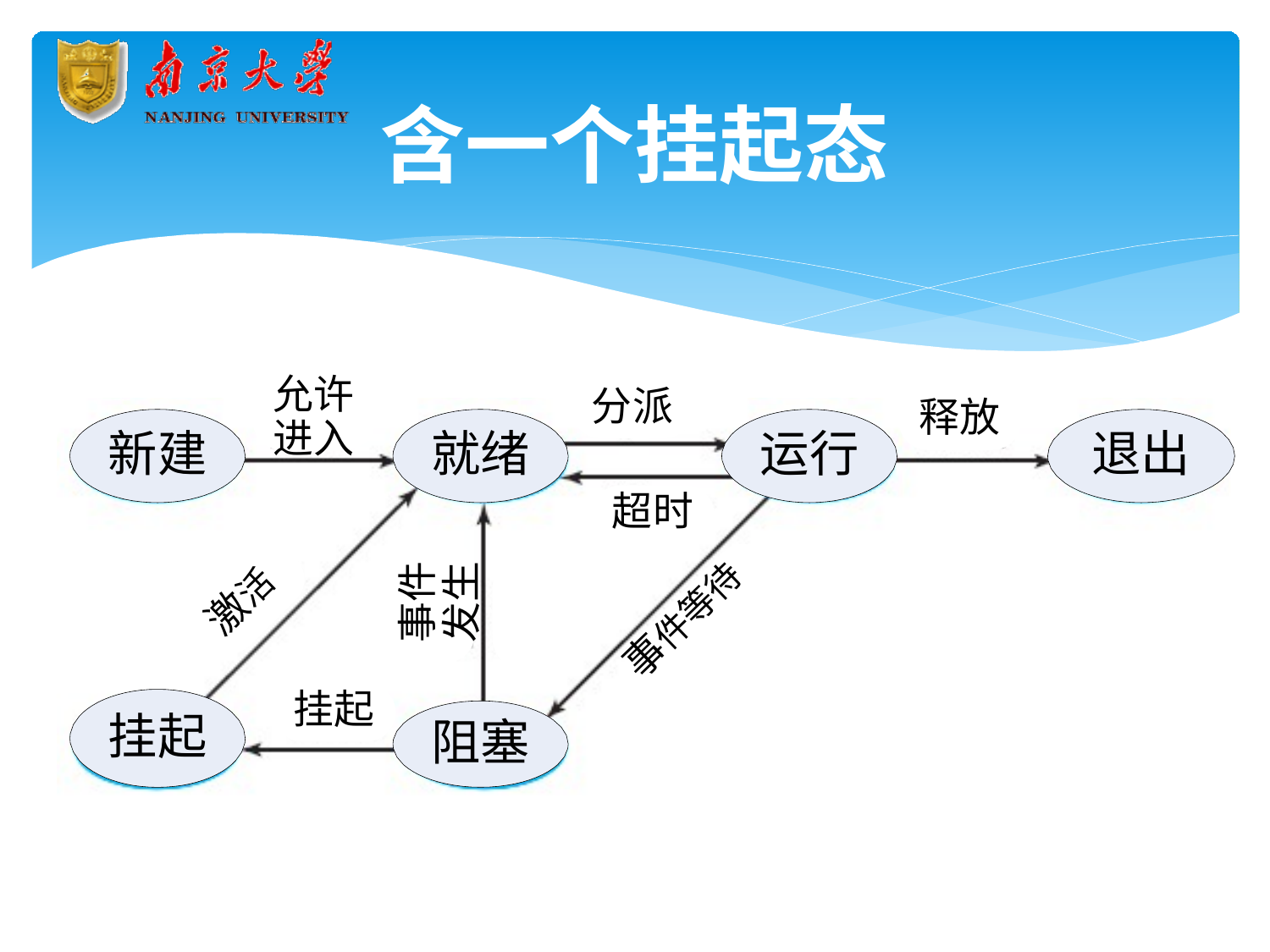

# 含一个挂起态
允许 进入
分派

释放

新建
就绪
运行
退出
超时

事件 发生
激活
事件等待
挂起

挂起
阻塞